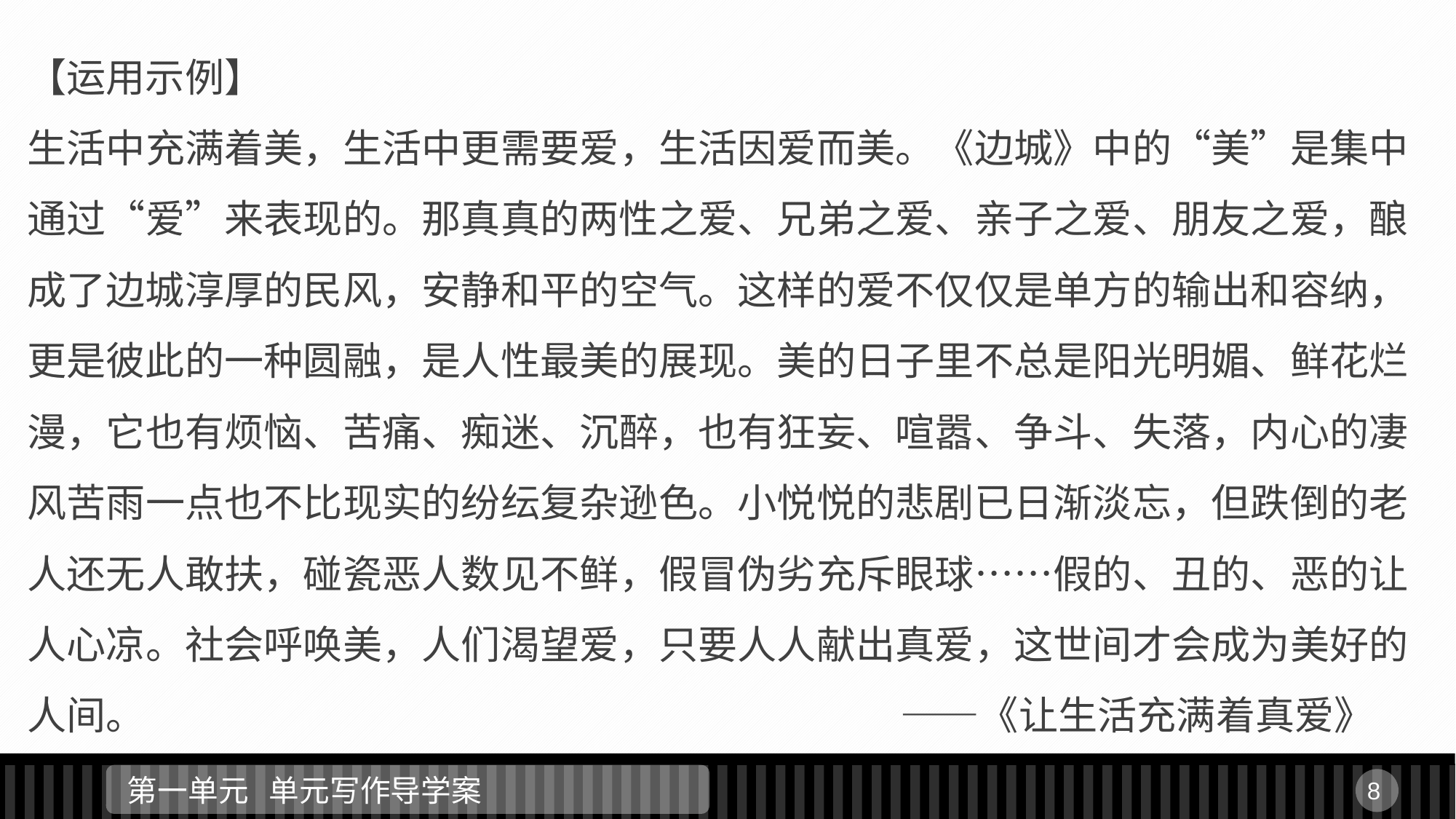

【运用示例】
生活中充满着美，生活中更需要爱，生活因爱而美。《边城》中的“美”是集中通过“爱”来表现的。那真真的两性之爱、兄弟之爱、亲子之爱、朋友之爱，酿成了边城淳厚的民风，安静和平的空气。这样的爱不仅仅是单方的输出和容纳，更是彼此的一种圆融，是人性最美的展现。美的日子里不总是阳光明媚、鲜花烂漫，它也有烦恼、苦痛、痴迷、沉醉，也有狂妄、喧嚣、争斗、失落，内心的凄风苦雨一点也不比现实的纷纭复杂逊色。小悦悦的悲剧已日渐淡忘，但跌倒的老人还无人敢扶，碰瓷恶人数见不鲜，假冒伪劣充斥眼球……假的、丑的、恶的让人心凉。社会呼唤美，人们渴望爱，只要人人献出真爱，这世间才会成为美好的人间。							——《让生活充满着真爱》